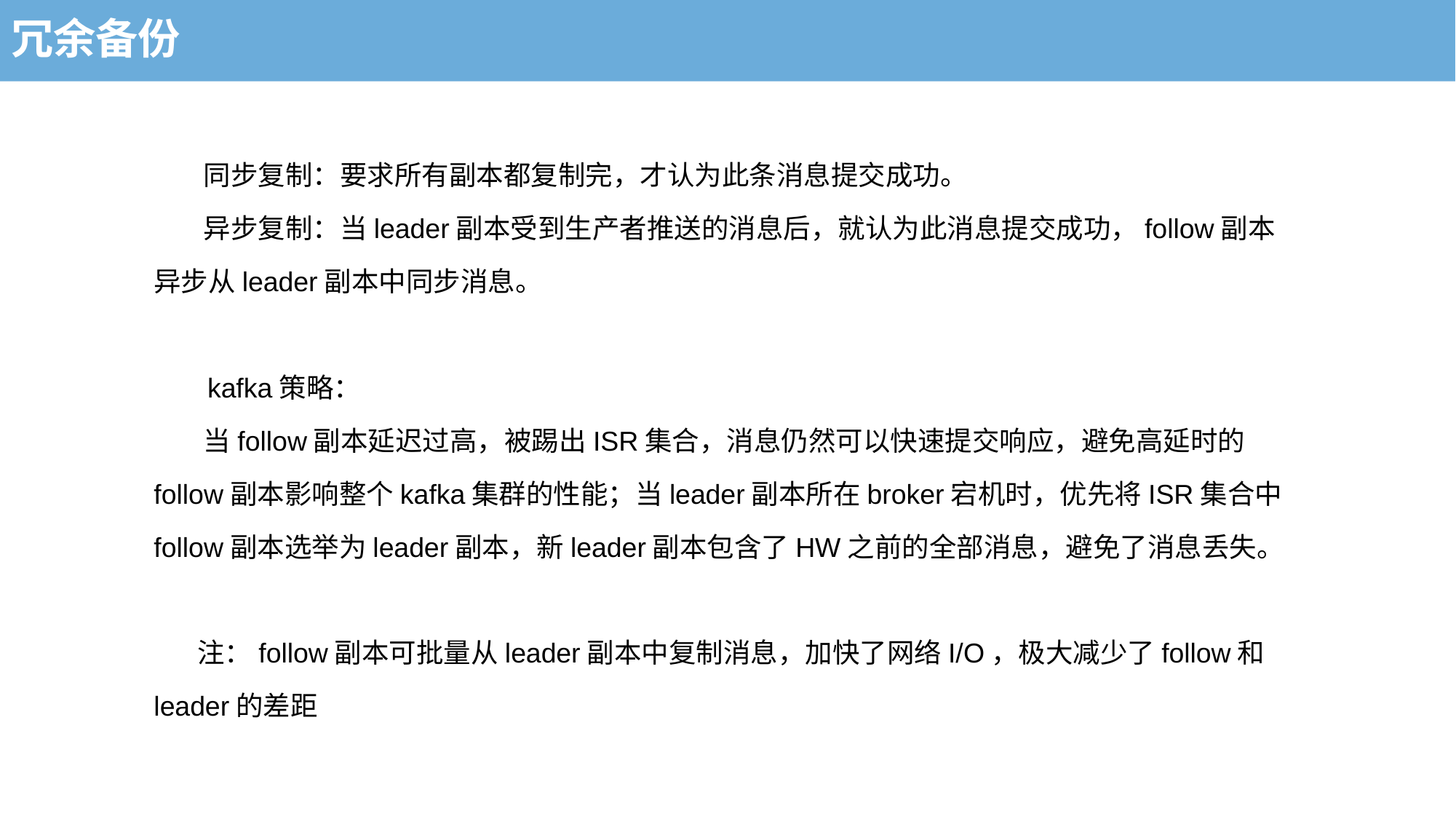

# 冗余备份
       同步复制：要求所有副本都复制完，才认为此条消息提交成功。
       异步复制：当leader副本受到生产者推送的消息后，就认为此消息提交成功，follow副本异步从leader副本中同步消息。

       kafka策略：
       当follow副本延迟过高，被踢出ISR集合，消息仍然可以快速提交响应，避免高延时的follow副本影响整个kafka集群的性能；当leader副本所在broker宕机时，优先将ISR集合中follow副本选举为leader副本，新leader副本包含了HW之前的全部消息，避免了消息丢失。

      注：follow副本可批量从leader副本中复制消息，加快了网络I/O，极大减少了follow和leader的差距